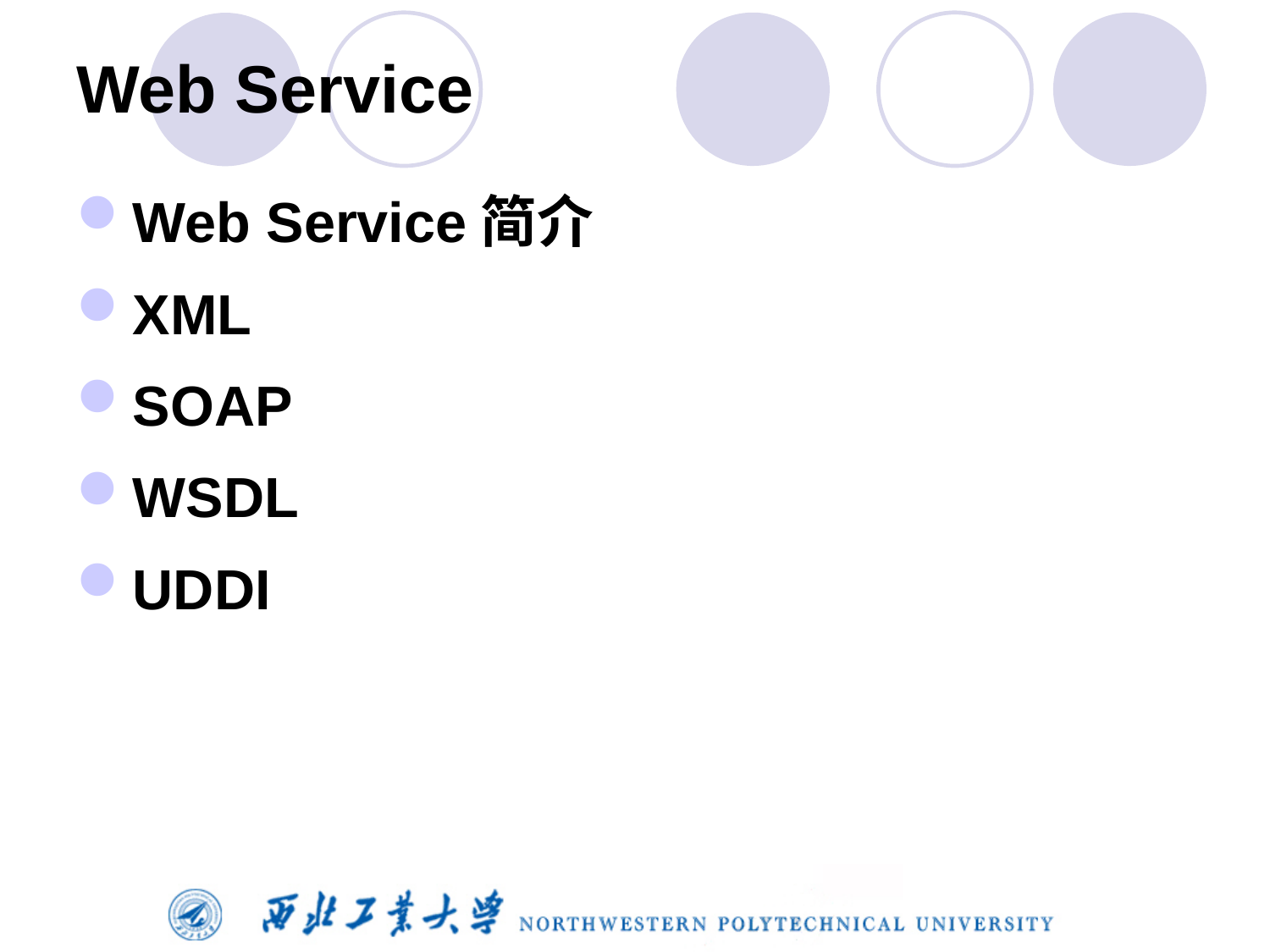

# Web Service
Web Service简介
XML
SOAP
WSDL
UDDI